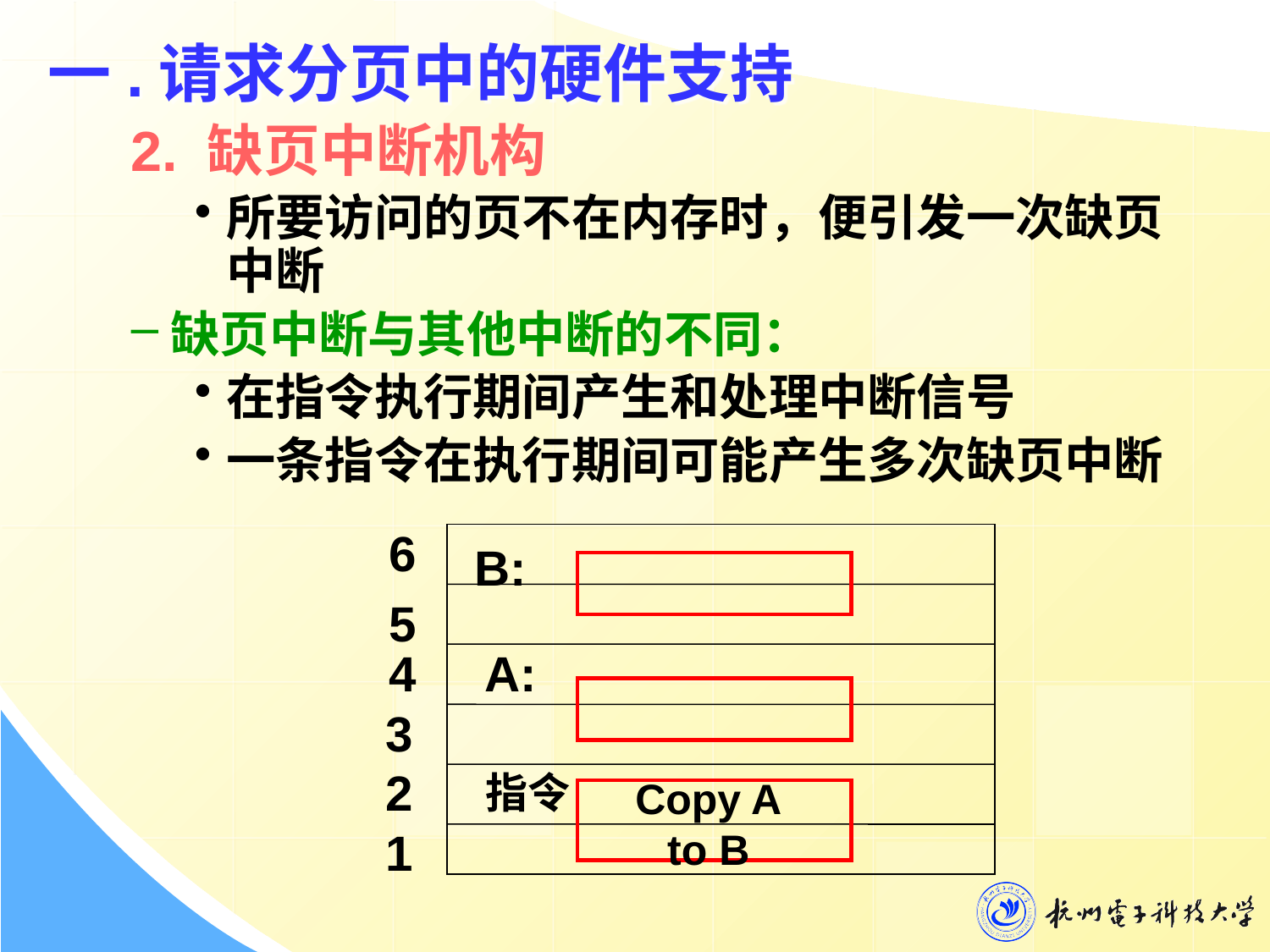

# 一.请求分页中的硬件支持
2. 缺页中断机构
所要访问的页不在内存时，便引发一次缺页中断
缺页中断与其他中断的不同：
在指令执行期间产生和处理中断信号
一条指令在执行期间可能产生多次缺页中断
6

B:

5
4
A:

3

2
指令

Copy A
to B

1